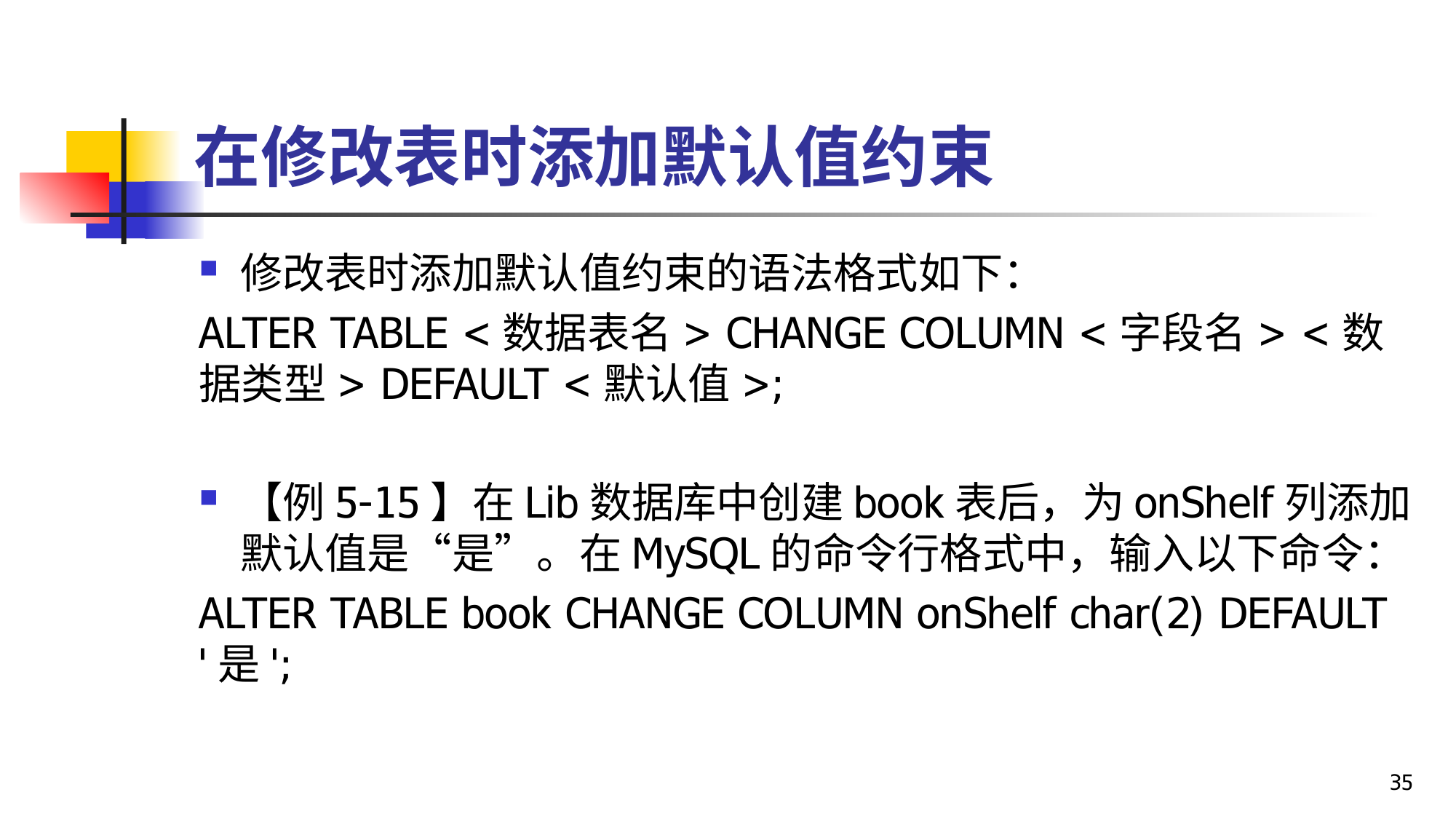

# 在修改表时添加默认值约束
修改表时添加默认值约束的语法格式如下：
ALTER TABLE <数据表名> CHANGE COLUMN <字段名> <数据类型> DEFAULT <默认值>;

【例5-15】在Lib数据库中创建book表后，为onShelf列添加默认值是“是”。在MySQL的命令行格式中，输入以下命令：
ALTER TABLE book CHANGE COLUMN onShelf char(2) DEFAULT '是';

35